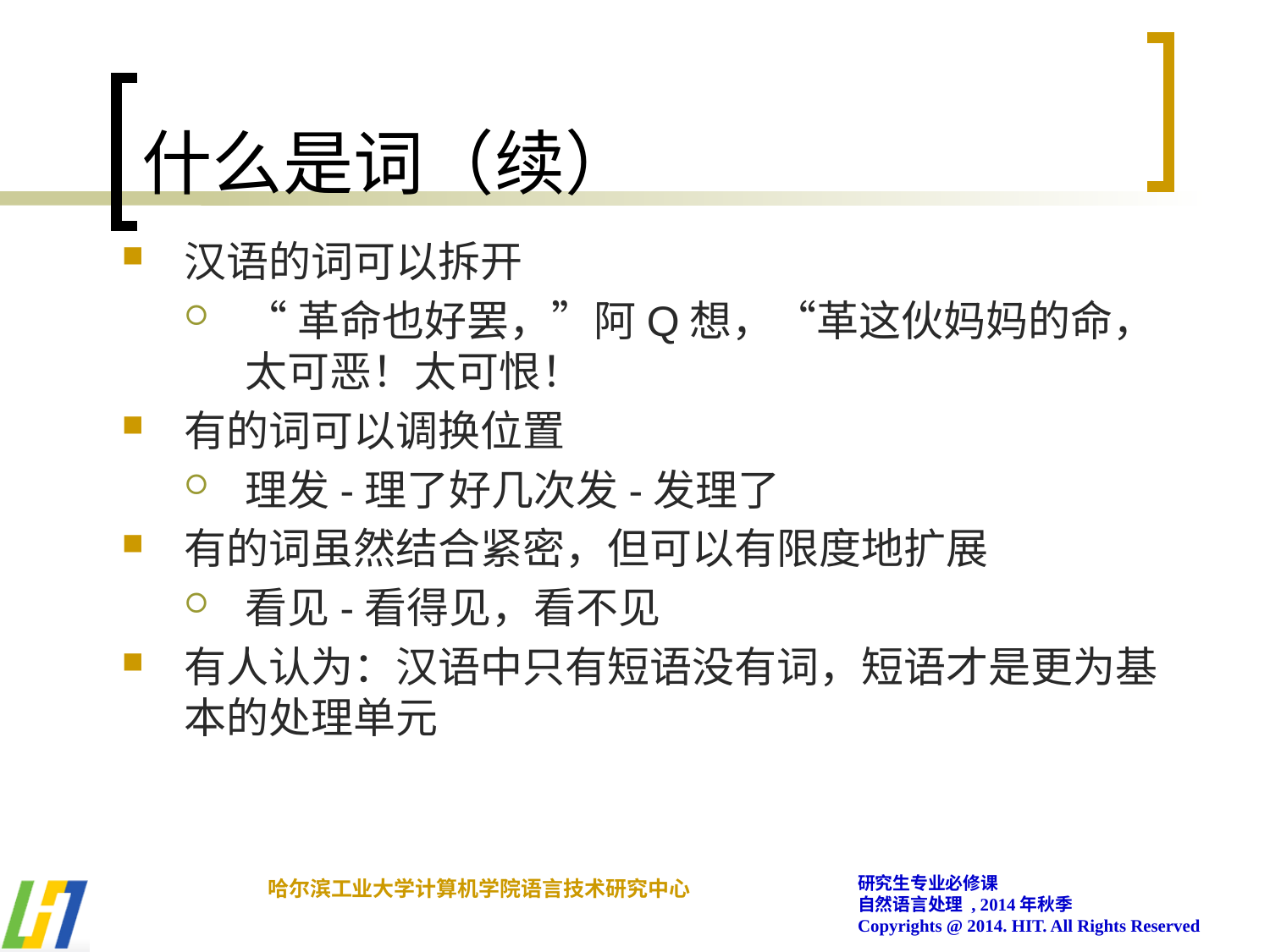

# 什么是词（续）
汉语的词可以拆开
“革命也好罢，”阿Q想，“革这伙妈妈的命，太可恶！太可恨！
有的词可以调换位置
理发-理了好几次发-发理了
有的词虽然结合紧密，但可以有限度地扩展
看见-看得见，看不见
有人认为：汉语中只有短语没有词，短语才是更为基本的处理单元

研究生专业必修课
自然语言处理 , 2014年秋季
Copyrights @ 2014. HIT. All Rights Reserved
哈尔滨工业大学计算机学院语言技术研究中心